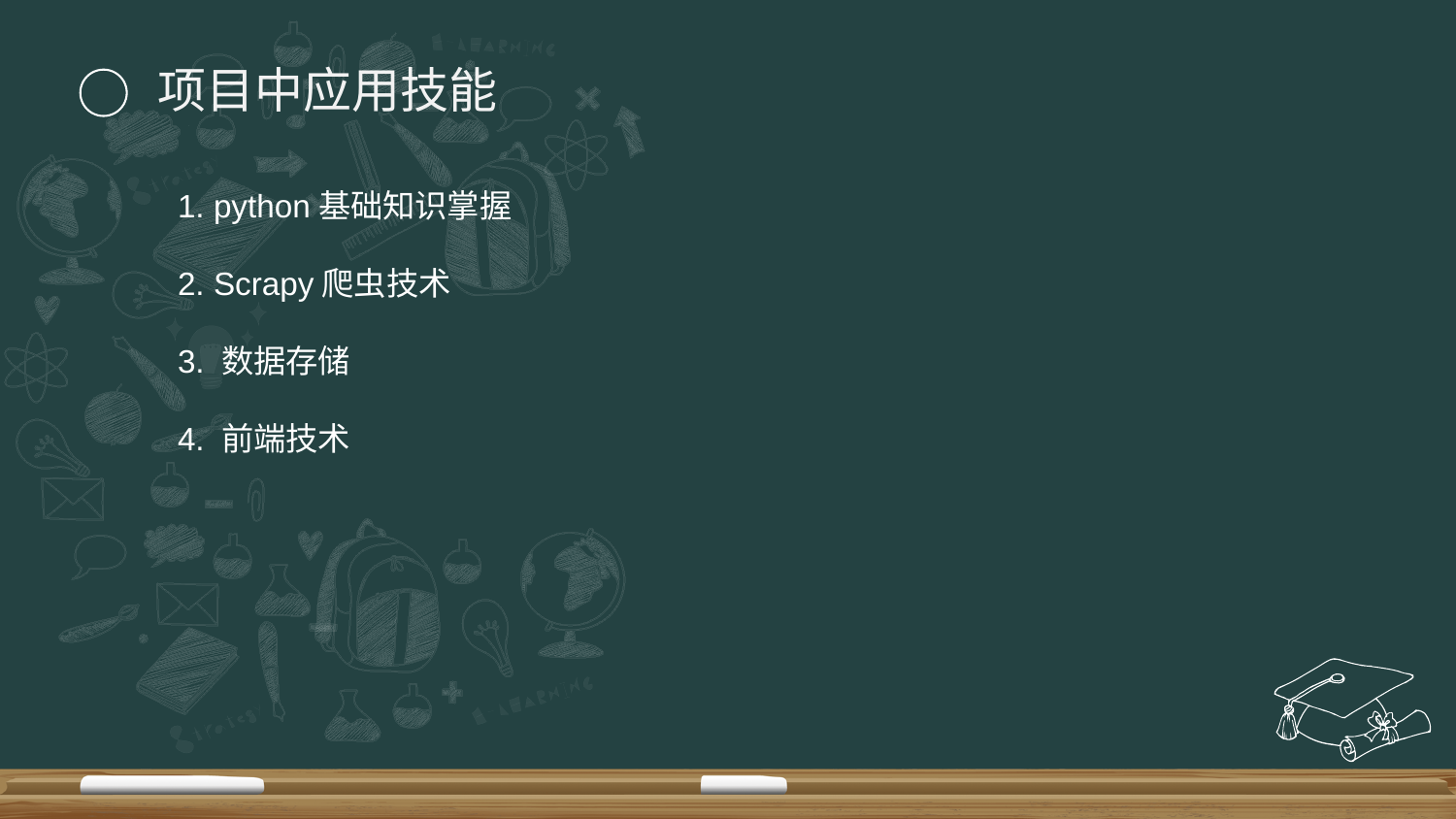

项目中应用技能

1. python基础知识掌握

2. Scrapy爬虫技术

3. 数据存储

4. 前端技术